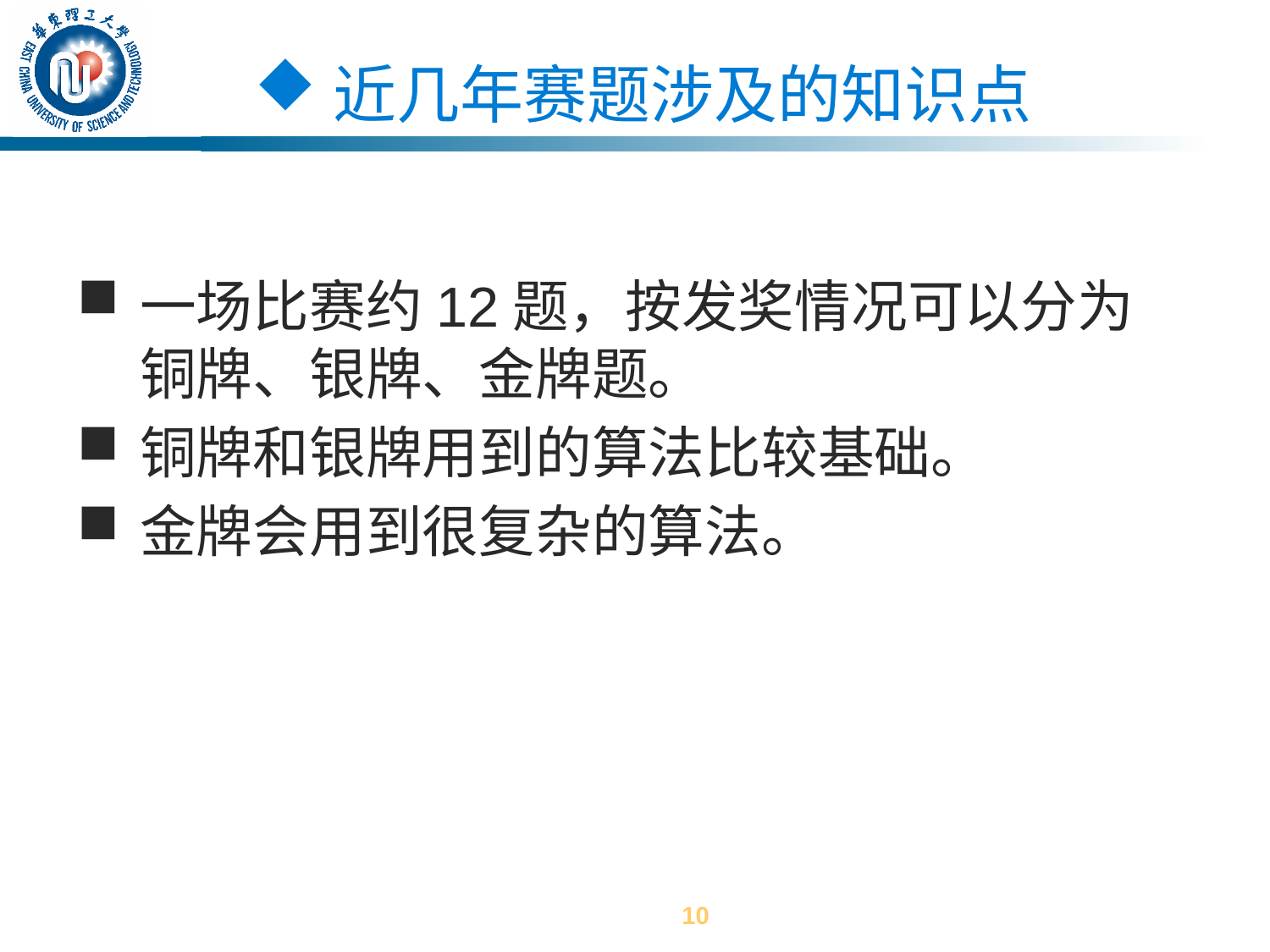

# 近几年赛题涉及的知识点
一场比赛约12题，按发奖情况可以分为铜牌、银牌、金牌题。
铜牌和银牌用到的算法比较基础。
金牌会用到很复杂的算法。